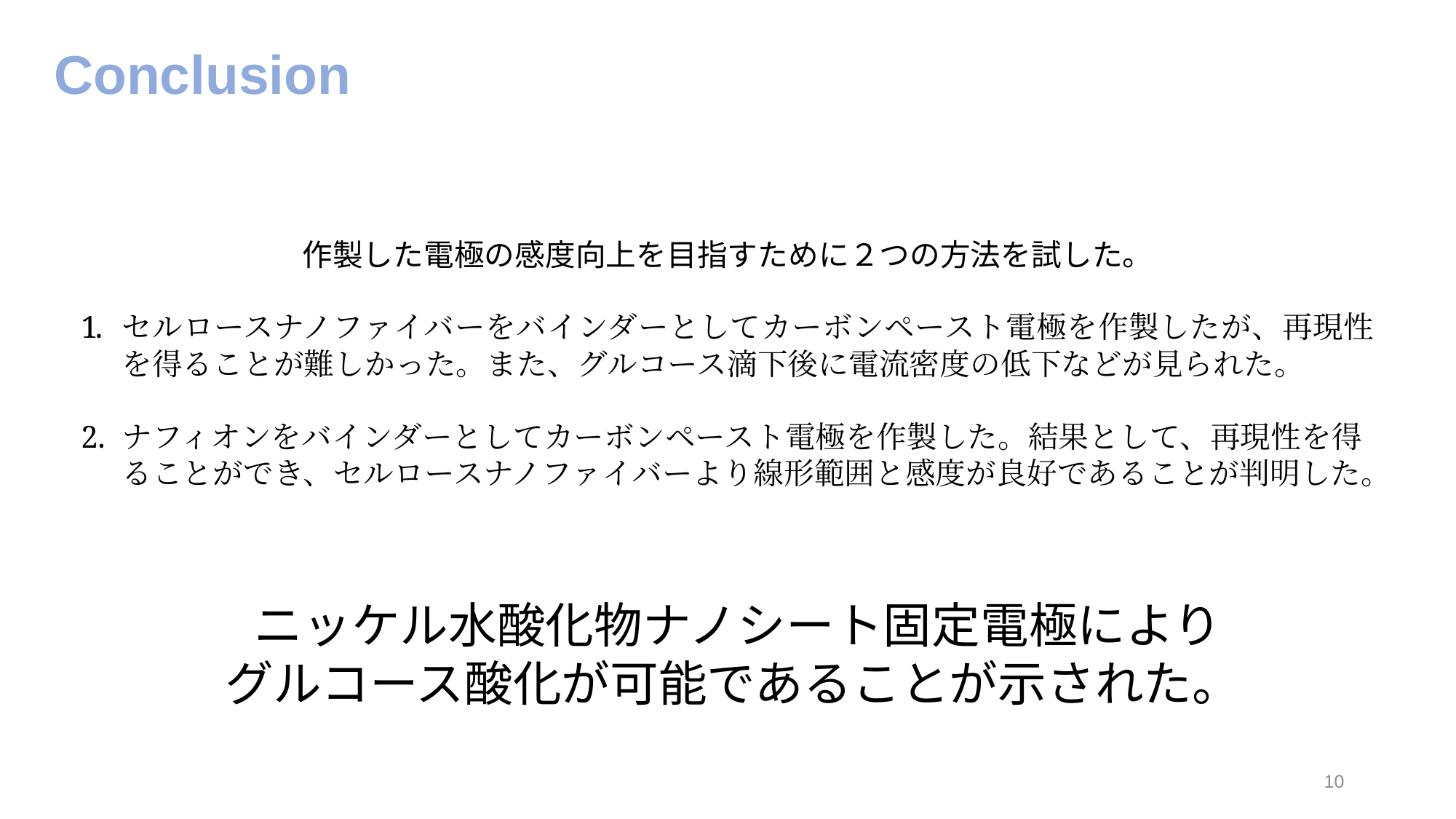

# Conclusion
作製した電極の感度向上を目指すために２つの方法を試した。

セルロースナノファイバーをバインダーとしてカーボンペースト電極を作製したが、再現性を得ることが難しかった。また、グルコース滴下後に電流密度の低下などが見られた。

ナフィオンをバインダーとしてカーボンペースト電極を作製した。結果として、再現性を得ることができ、セルロースナノファイバーより線形範囲と感度が良好であることが判明した。
ニッケル水酸化物ナノシート固定電極により
グルコース酸化が可能であることが示された。
10